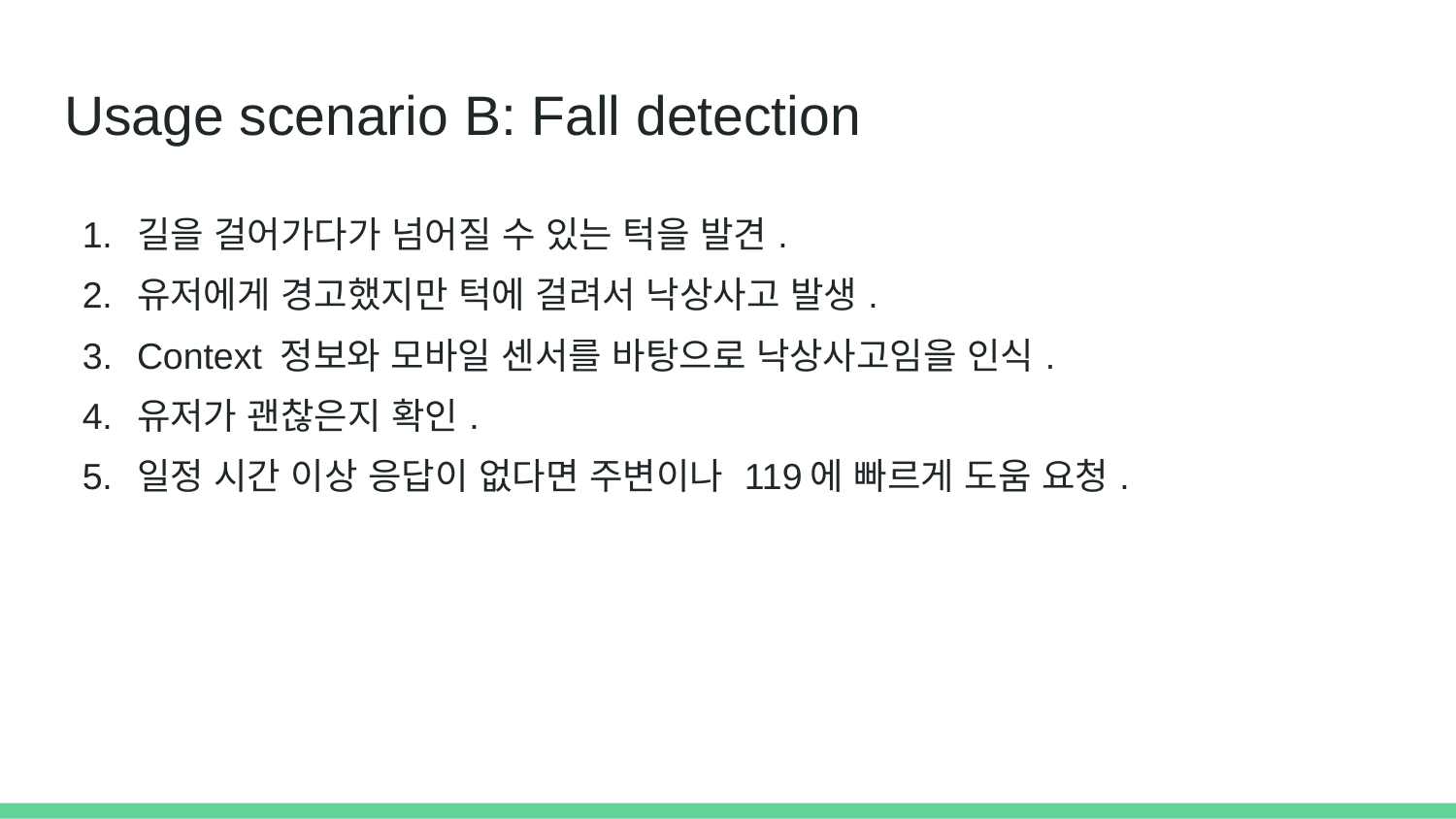

# Usage scenario B: Fall detection
길을 걸어가다가 넘어질 수 있는 턱을 발견.
유저에게 경고했지만 턱에 걸려서 낙상사고 발생.
Context 정보와 모바일 센서를 바탕으로 낙상사고임을 인식.
유저가 괜찮은지 확인.
일정 시간 이상 응답이 없다면 주변이나 119에 빠르게 도움 요청.